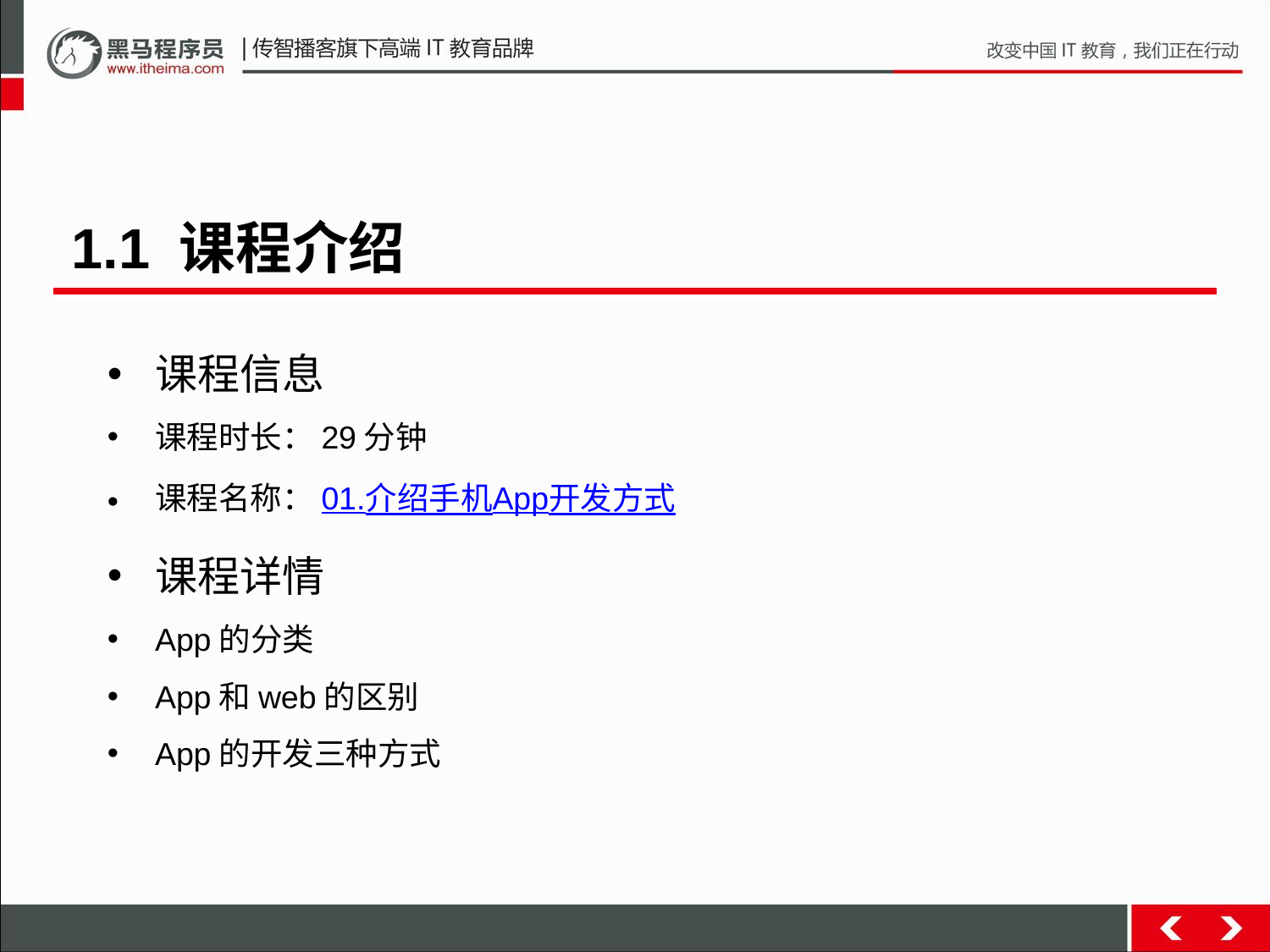

1.1 课程介绍
课程信息
课程时长：29分钟
课程名称：01.介绍手机App开发方式
课程详情
App的分类
App和web的区别
App的开发三种方式